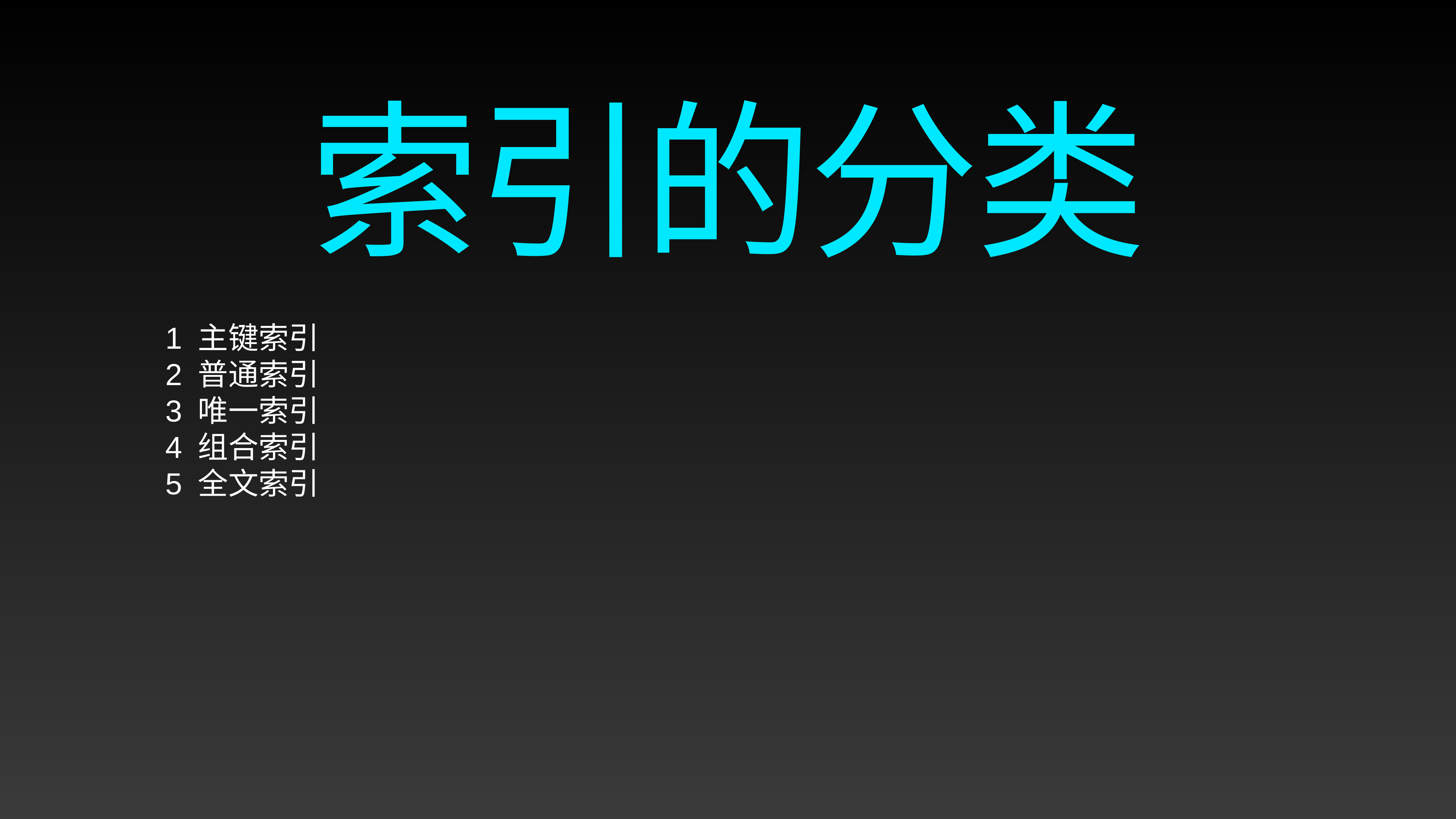

索引的分类
1 主键索引
2 普通索引
3 唯一索引
4 组合索引
5 全文索引